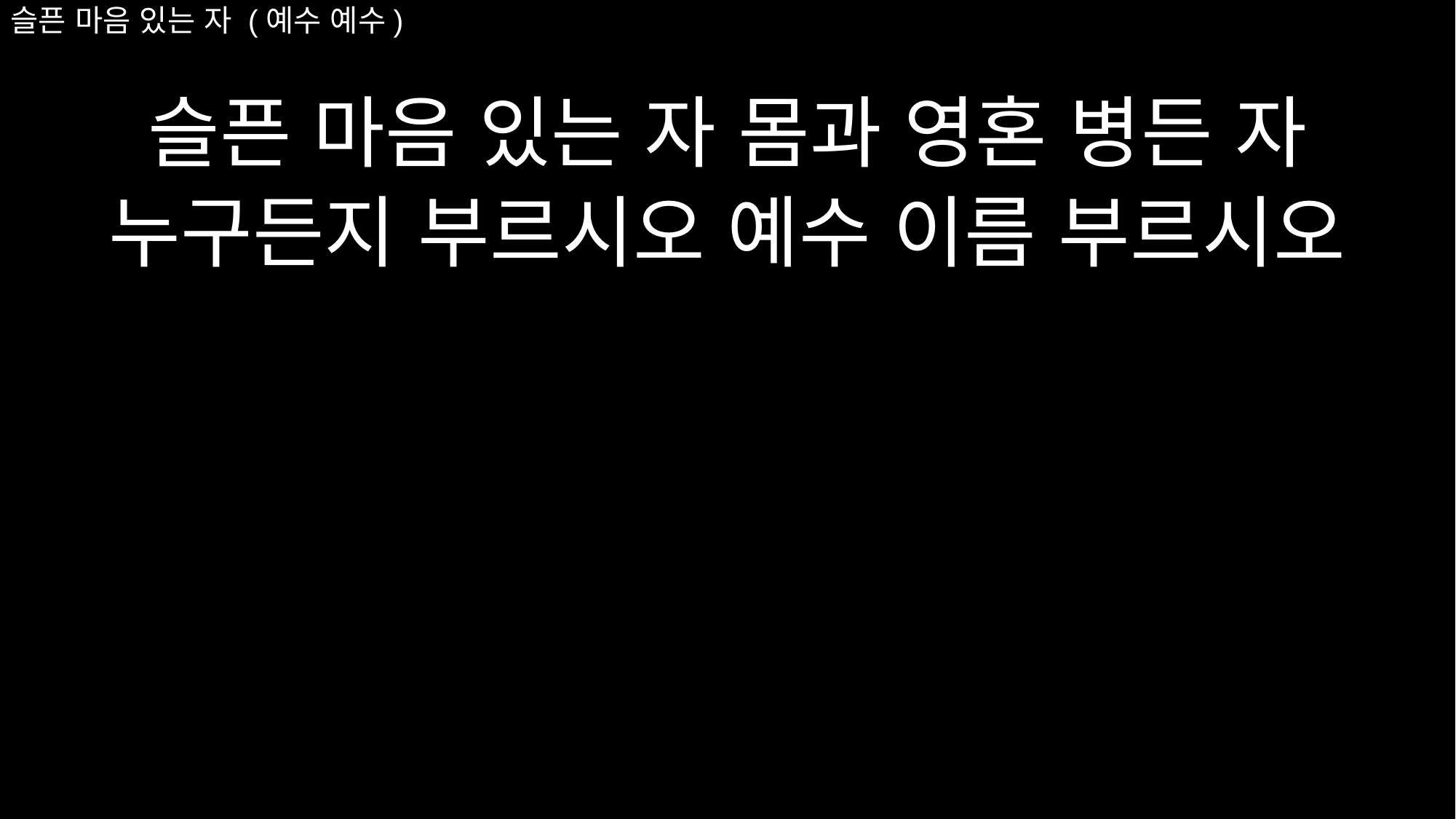

# 슬픈 마음 있는 자 (예수 예수)
슬픈 마음 있는 자 몸과 영혼 병든 자
누구든지 부르시오 예수 이름 부르시오